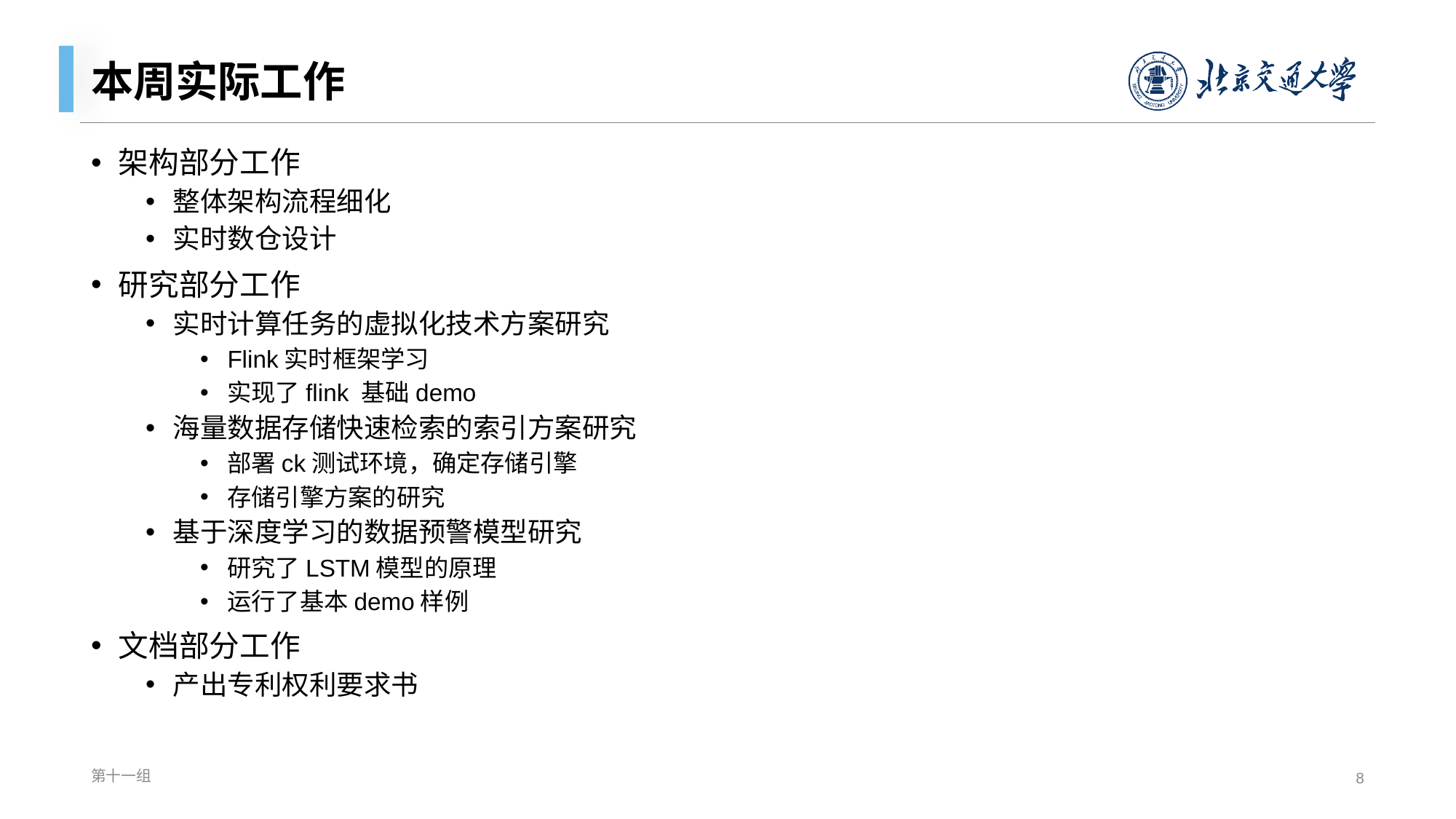

# 本周实际工作
架构部分工作
整体架构流程细化
实时数仓设计
研究部分工作
实时计算任务的虚拟化技术方案研究
Flink实时框架学习
实现了flink 基础demo
海量数据存储快速检索的索引方案研究
部署ck测试环境，确定存储引擎
存储引擎方案的研究
基于深度学习的数据预警模型研究
研究了LSTM模型的原理
运行了基本demo样例
文档部分工作
产出专利权利要求书

第十一组
8